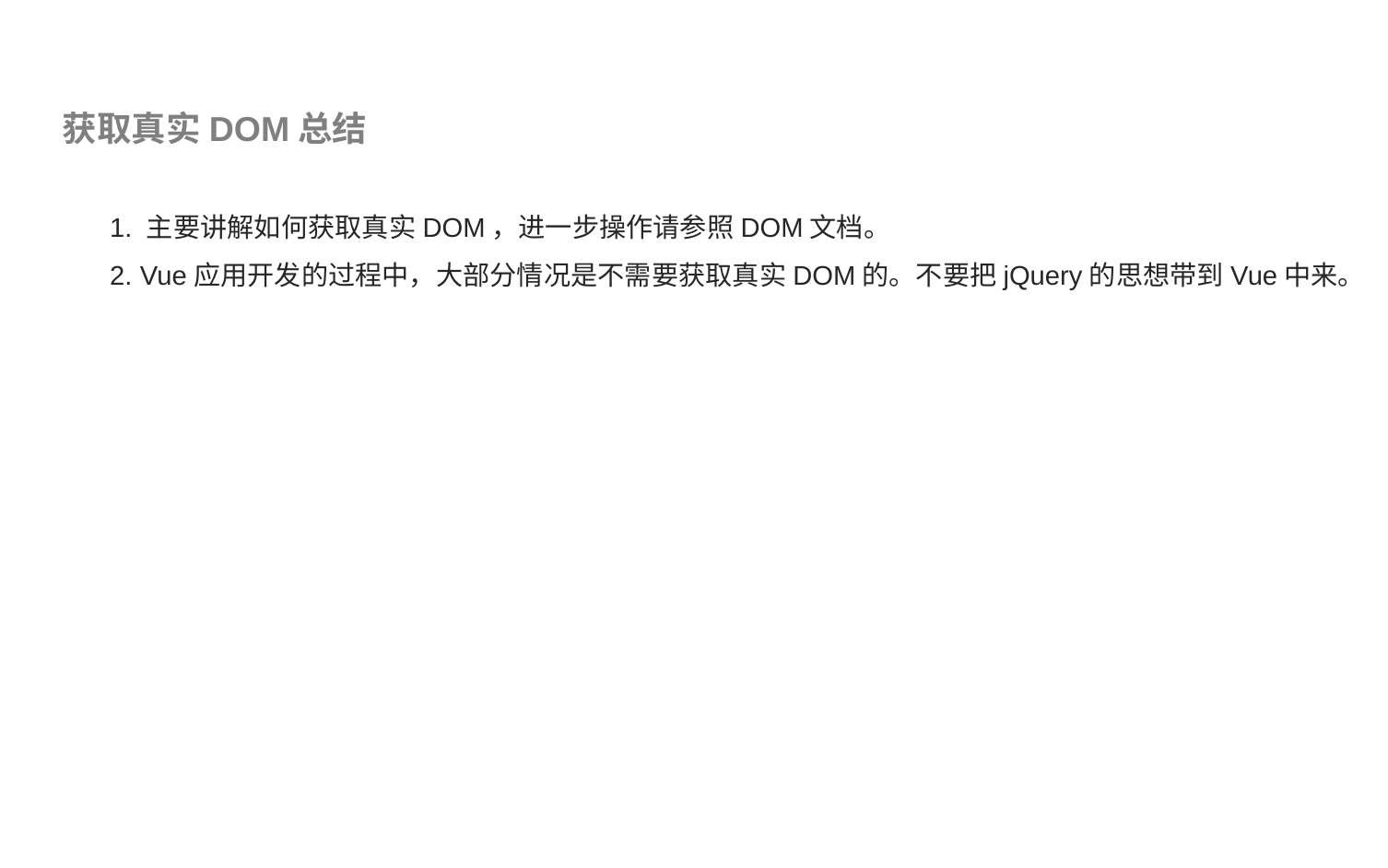

获取真实DOM总结
1. 主要讲解如何获取真实DOM，进一步操作请参照DOM文档。
2. Vue应用开发的过程中，大部分情况是不需要获取真实DOM的。不要把jQuery的思想带到Vue中来。